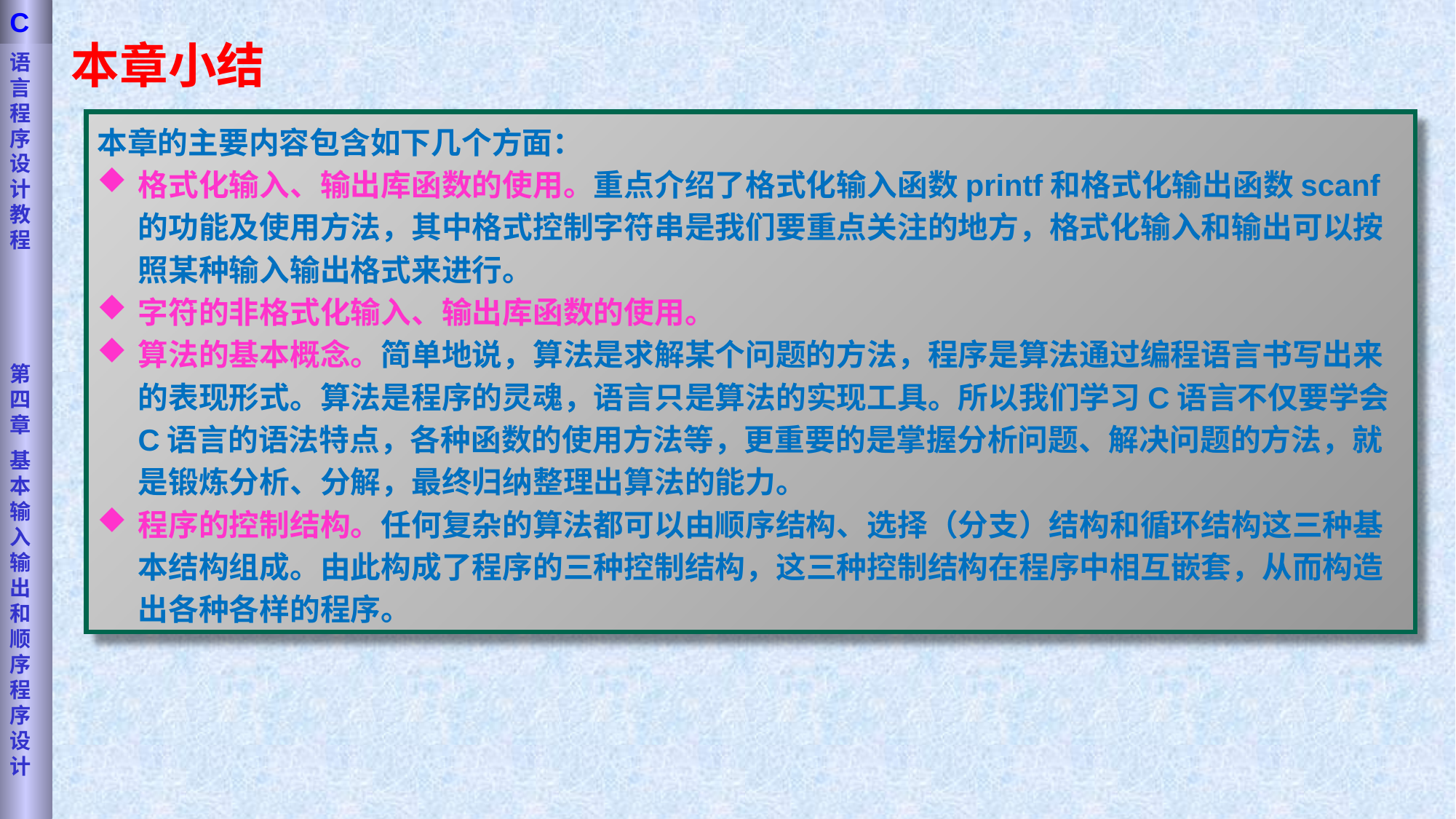

语言程序设计教程

第四章
基本输入输出和顺序程序设计
C
本章小结
本章的主要内容包含如下几个方面：
格式化输入、输出库函数的使用。重点介绍了格式化输入函数printf和格式化输出函数scanf的功能及使用方法，其中格式控制字符串是我们要重点关注的地方，格式化输入和输出可以按照某种输入输出格式来进行。
字符的非格式化输入、输出库函数的使用。
算法的基本概念。简单地说，算法是求解某个问题的方法，程序是算法通过编程语言书写出来的表现形式。算法是程序的灵魂，语言只是算法的实现工具。所以我们学习C语言不仅要学会C语言的语法特点，各种函数的使用方法等，更重要的是掌握分析问题、解决问题的方法，就是锻炼分析、分解，最终归纳整理出算法的能力。
程序的控制结构。任何复杂的算法都可以由顺序结构、选择（分支）结构和循环结构这三种基本结构组成。由此构成了程序的三种控制结构，这三种控制结构在程序中相互嵌套，从而构造出各种各样的程序。